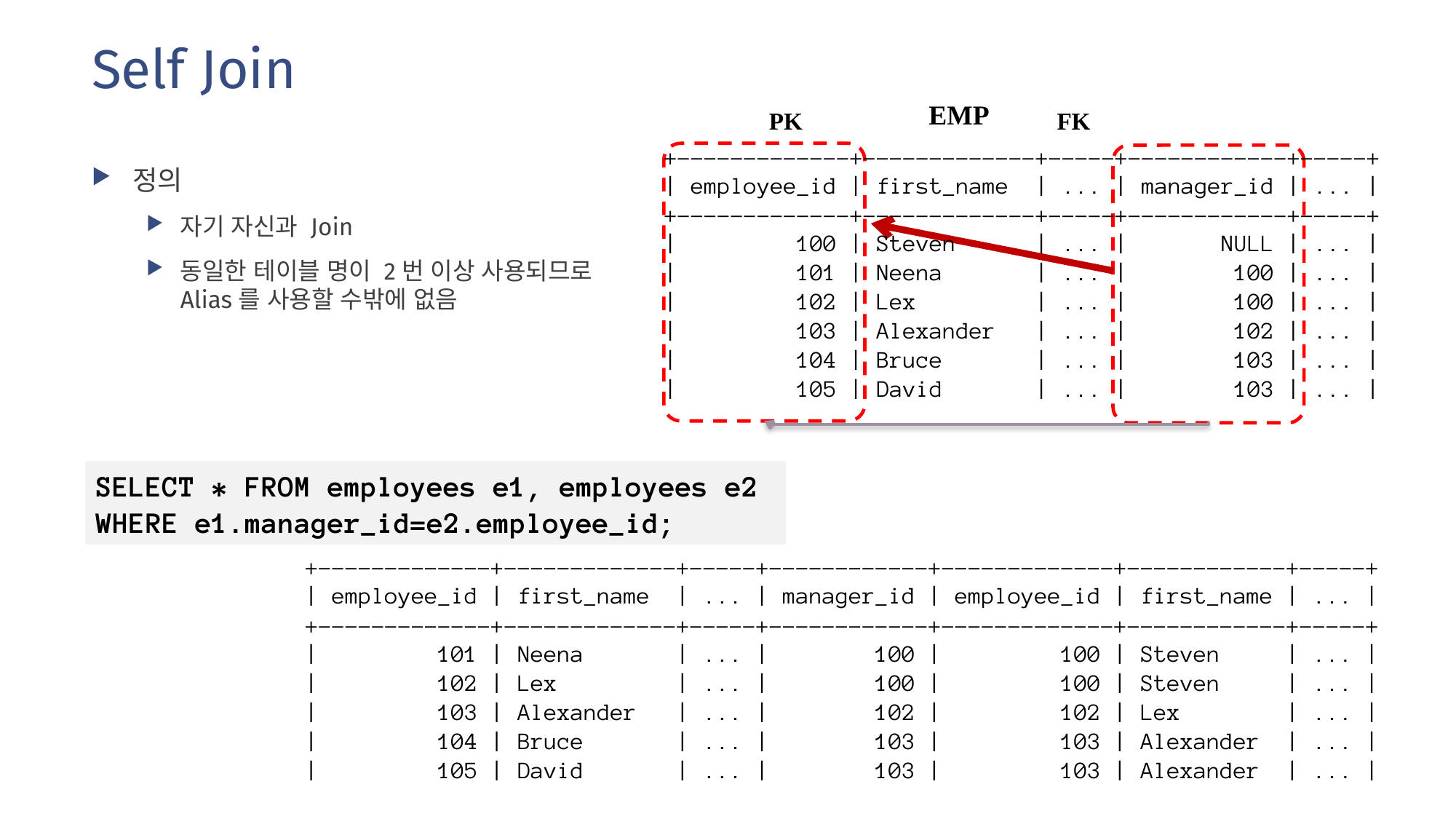

# Self Join
EMP
PK
FK
+-------------+-------------+-----+------------+-----+
| employee_id | first_name  | ... | manager_id | ... |
+-------------+-------------+-----+------------+-----+
|         100 | Steven      | ... |       NULL | ... |
|         101 | Neena       | ... |        100 | ... |
|         102 | Lex         | ... |        100 | ... |
|         103 | Alexander   | ... |        102 | ... |
|         104 | Bruce       | ... |        103 | ... |
|         105 | David       | ... |        103 | ... |

정의
자기 자신과 Join
동일한 테이블 명이 2번 이상 사용되므로
Alias를 사용할 수밖에 없음
SELECT * FROM employees e1, employees e2
WHERE e1.manager_id=e2.employee_id;
+-------------+-------------+-----+------------+-------------+------------+-----+
| employee_id | first_name  | ... | manager_id | employee_id | first_name | ... |
+-------------+-------------+-----+------------+-------------+------------+-----+
|         101 | Neena       | ... |        100 |         100 | Steven     | ... |
|         102 | Lex         | ... |        100 |         100 | Steven     | ... |
|         103 | Alexander   | ... |        102 |         102 | Lex        | ... |
|         104 | Bruce       | ... |        103 |         103 | Alexander  | ... |
|         105 | David       | ... |        103 |         103 | Alexander  | ... |